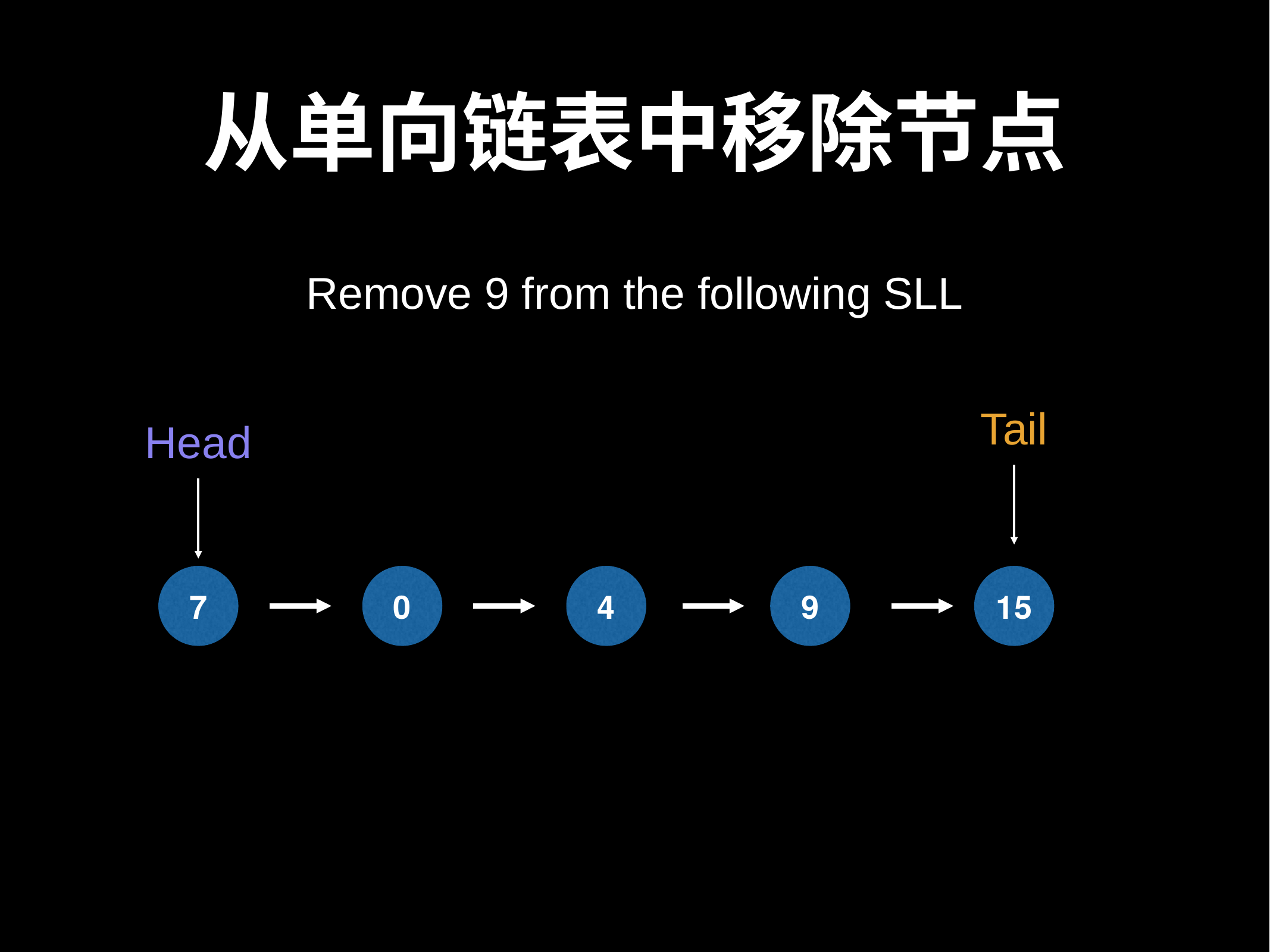

# 从单向链表中移除节点
Remove 9 from the following SLL
Tail
Head

7
0
4
9
15